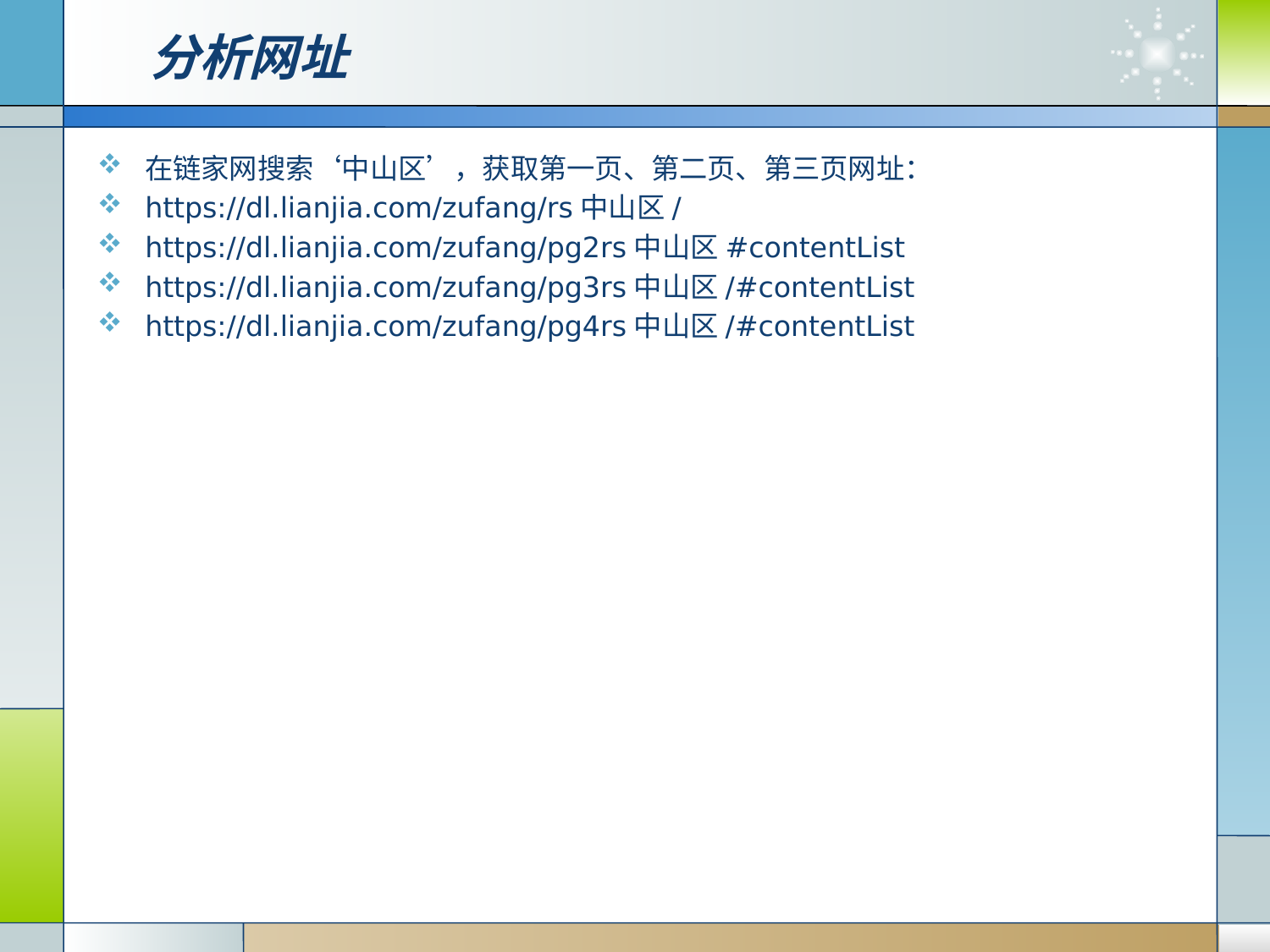

# 分析网址
在链家网搜索‘中山区’，获取第一页、第二页、第三页网址：
https://dl.lianjia.com/zufang/rs中山区/
https://dl.lianjia.com/zufang/pg2rs中山区#contentList
https://dl.lianjia.com/zufang/pg3rs中山区/#contentList
https://dl.lianjia.com/zufang/pg4rs中山区/#contentList
28